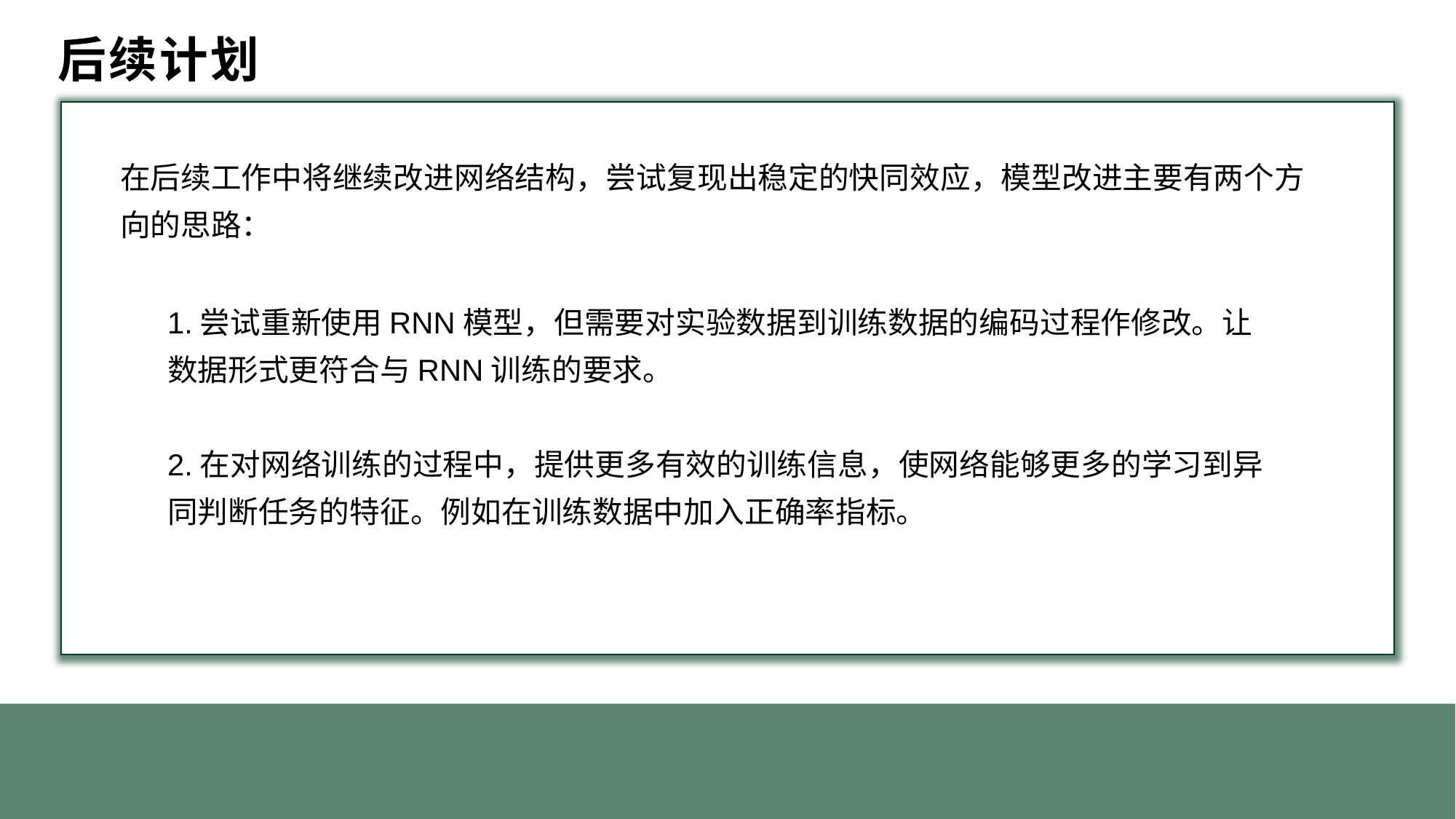

后续计划

在后续工作中将继续改进网络结构，尝试复现出稳定的快同效应，模型改进主要有两个方向的思路：
1.尝试重新使用RNN模型，但需要对实验数据到训练数据的编码过程作修改。让数据形式更符合与RNN训练的要求。

2.在对网络训练的过程中，提供更多有效的训练信息，使网络能够更多的学习到异同判断任务的特征。例如在训练数据中加入正确率指标。